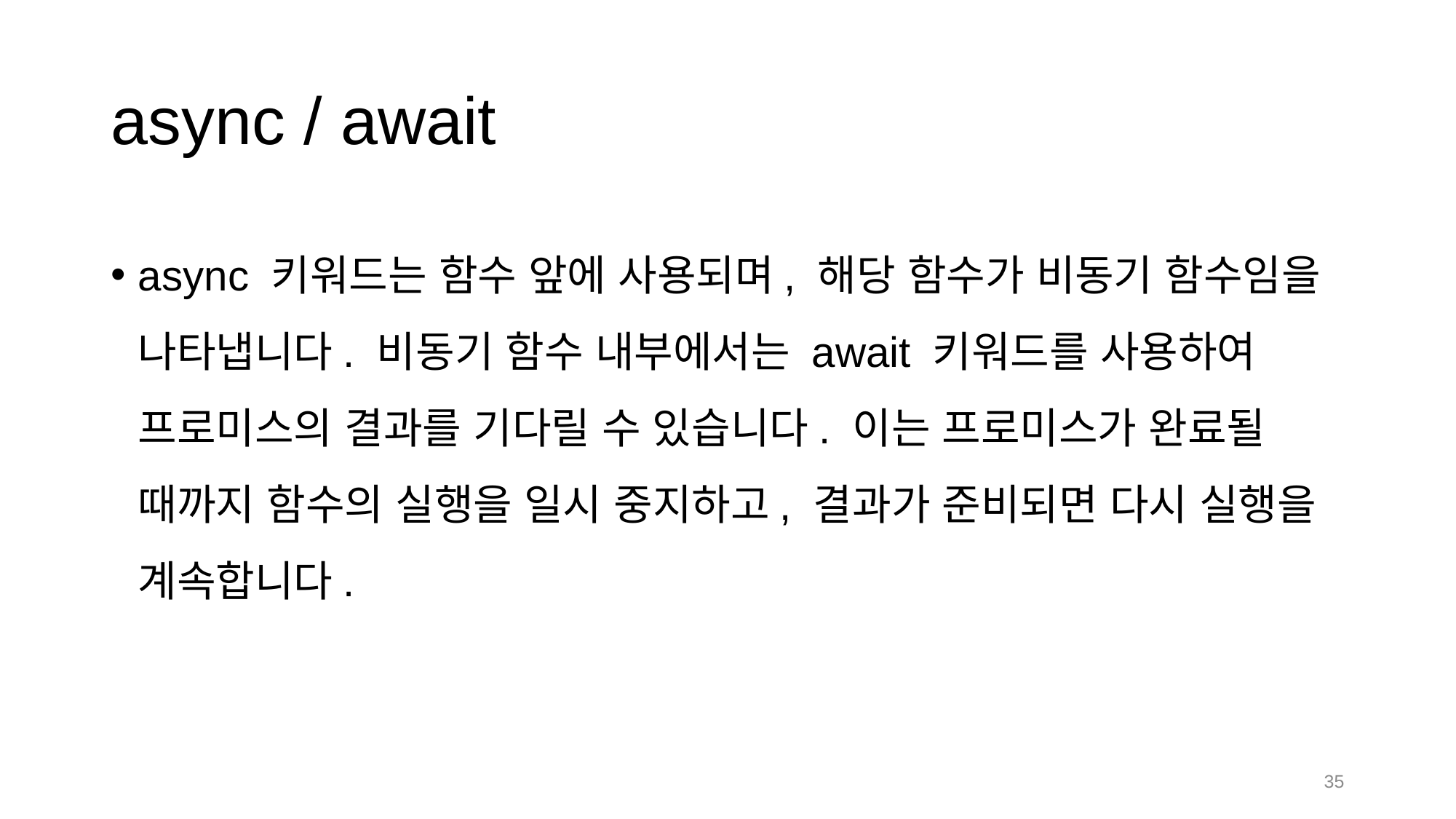

# async / await
async 키워드는 함수 앞에 사용되며, 해당 함수가 비동기 함수임을 나타냅니다. 비동기 함수 내부에서는 await 키워드를 사용하여 프로미스의 결과를 기다릴 수 있습니다. 이는 프로미스가 완료될 때까지 함수의 실행을 일시 중지하고, 결과가 준비되면 다시 실행을 계속합니다.
35